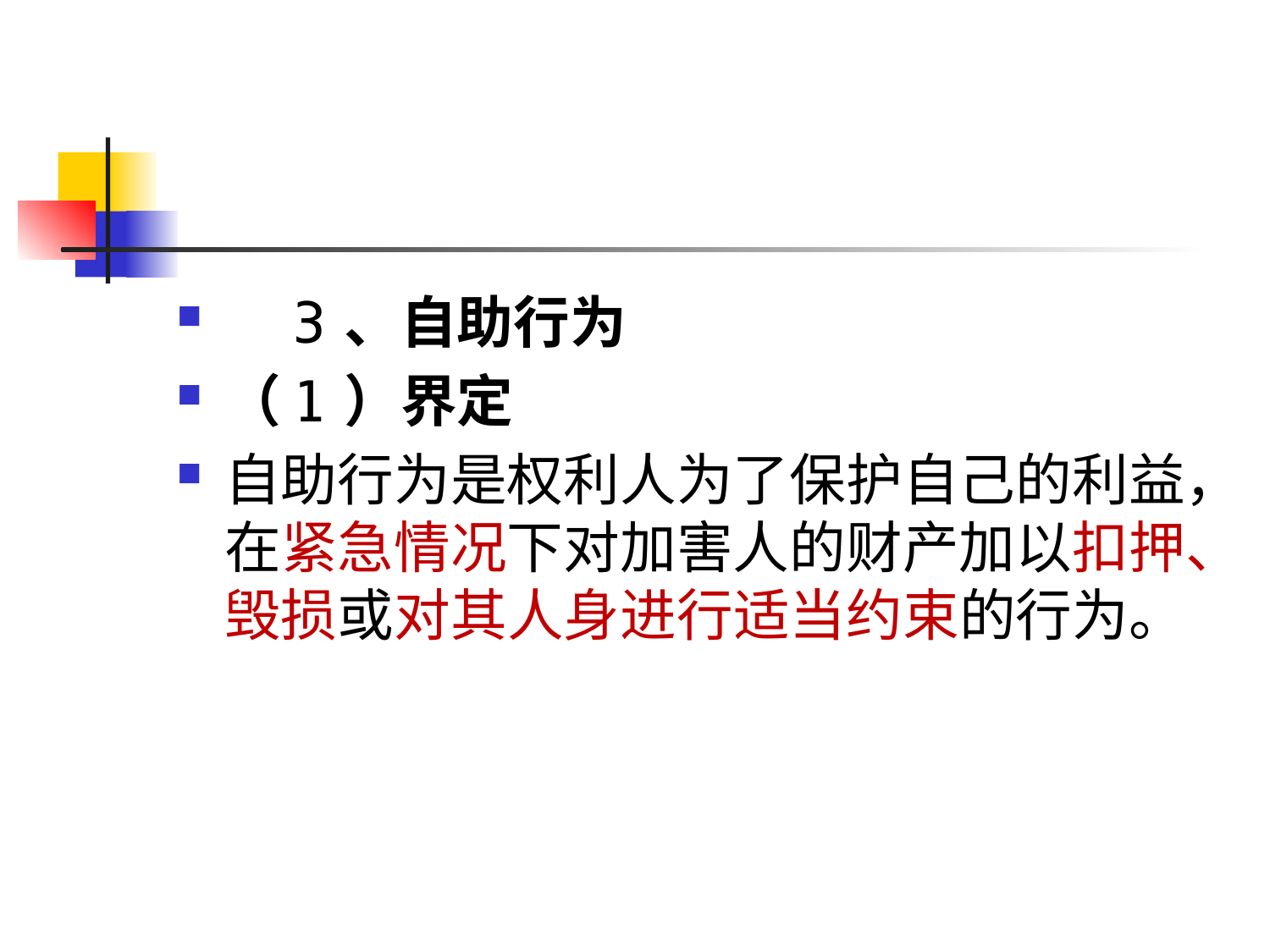

#
　3、自助行为
（1）界定
自助行为是权利人为了保护自己的利益，在紧急情况下对加害人的财产加以扣押、毁损或对其人身进行适当约束的行为。